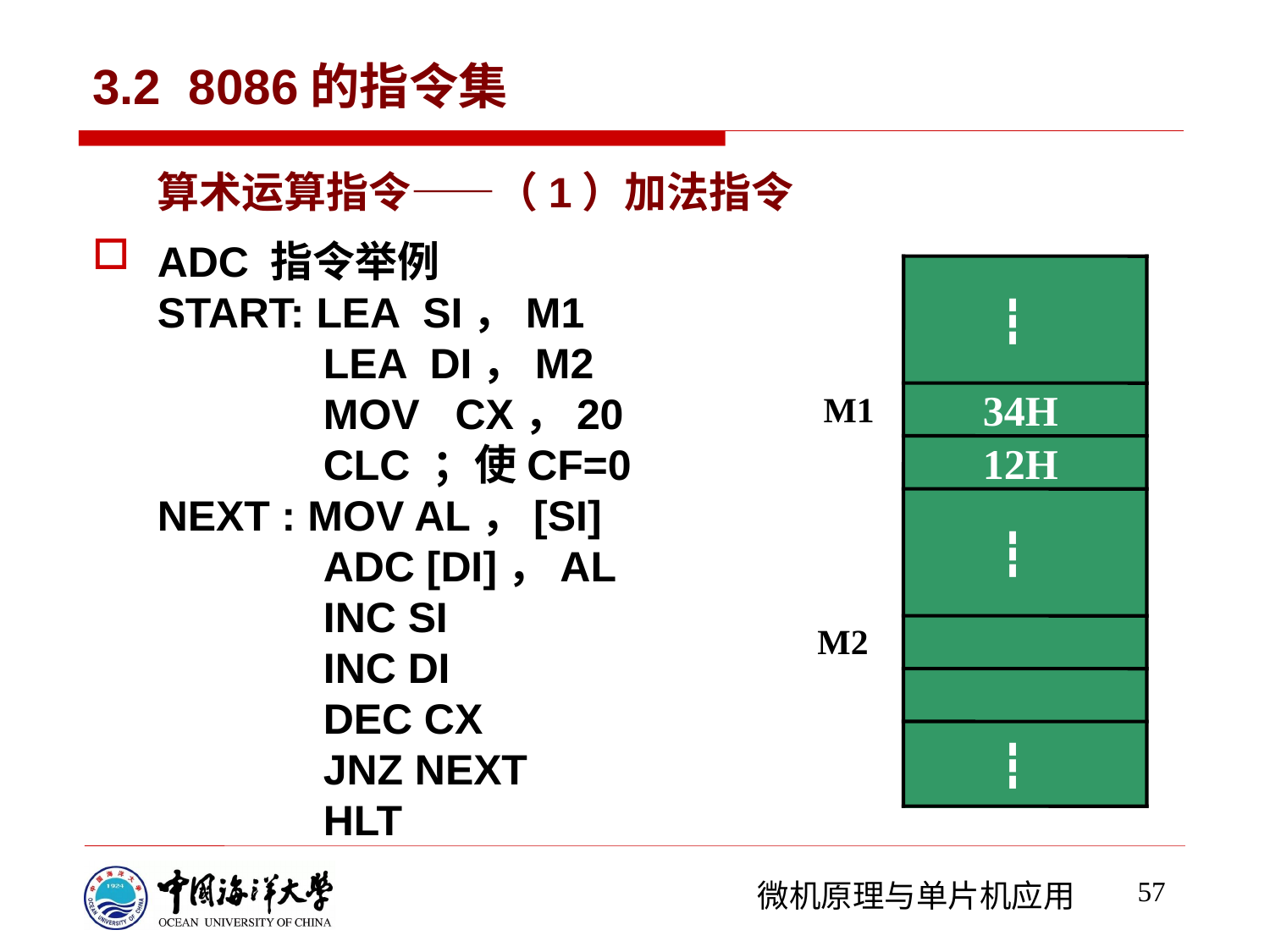

# 3.2  8086的指令集
算术运算指令——（1）加法指令
ADC 指令举例
START: LEA  SI，M1
              LEA  DI，M2
              MOV   CX，20
              CLC ；使CF=0
NEXT : MOV AL，[SI]
              ADC [DI]，AL
              INC SI
              INC DI
              DEC CX
              JNZ NEXT
              HLT

┇
34H
M1

12H

┇
M2

┇

57